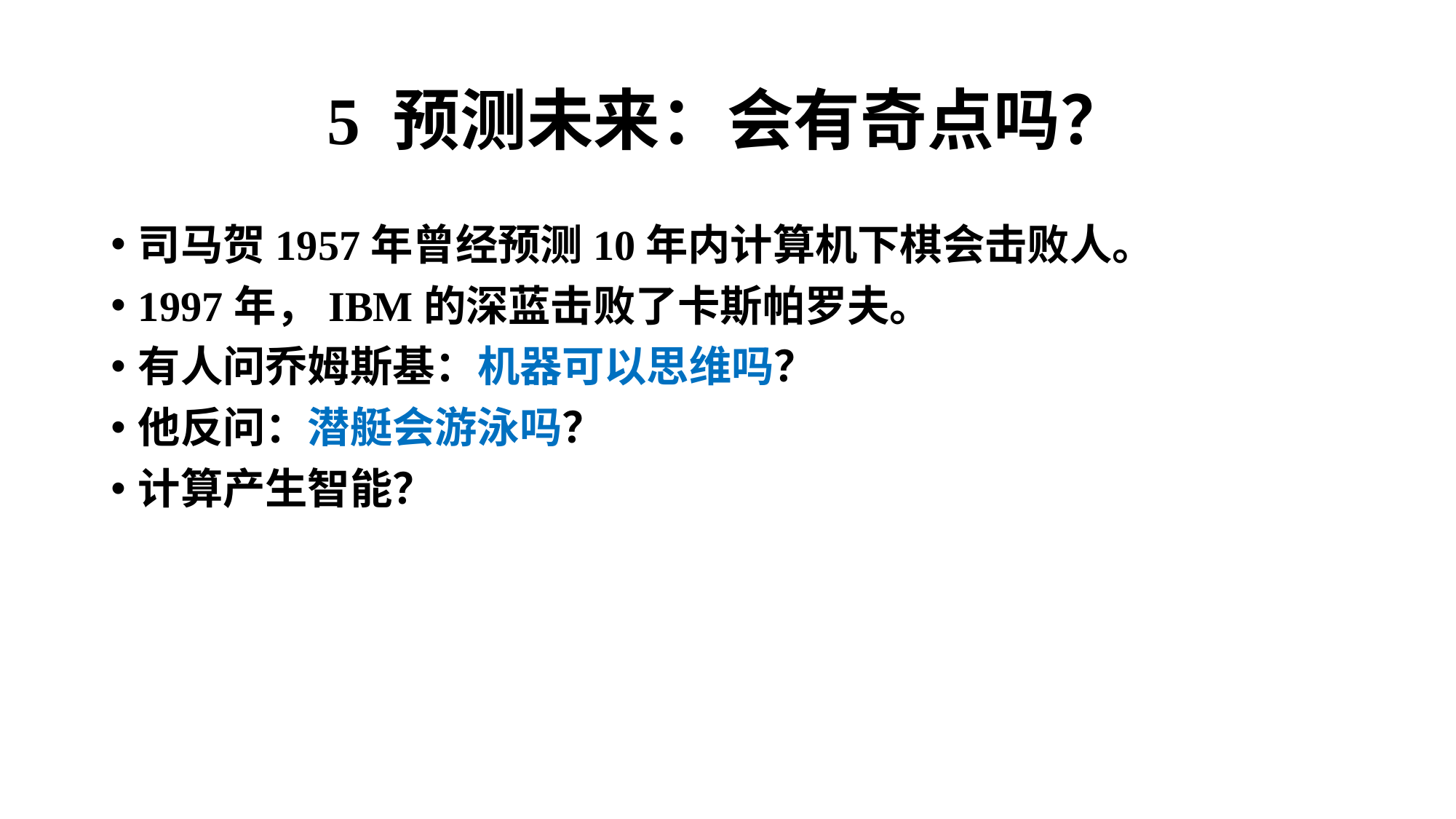

# 5 预测未来：会有奇点吗？
司马贺1957年曾经预测10年内计算机下棋会击败人。
1997年，IBM的深蓝击败了卡斯帕罗夫。
有人问乔姆斯基：机器可以思维吗？
他反问：潜艇会游泳吗？
计算产生智能？